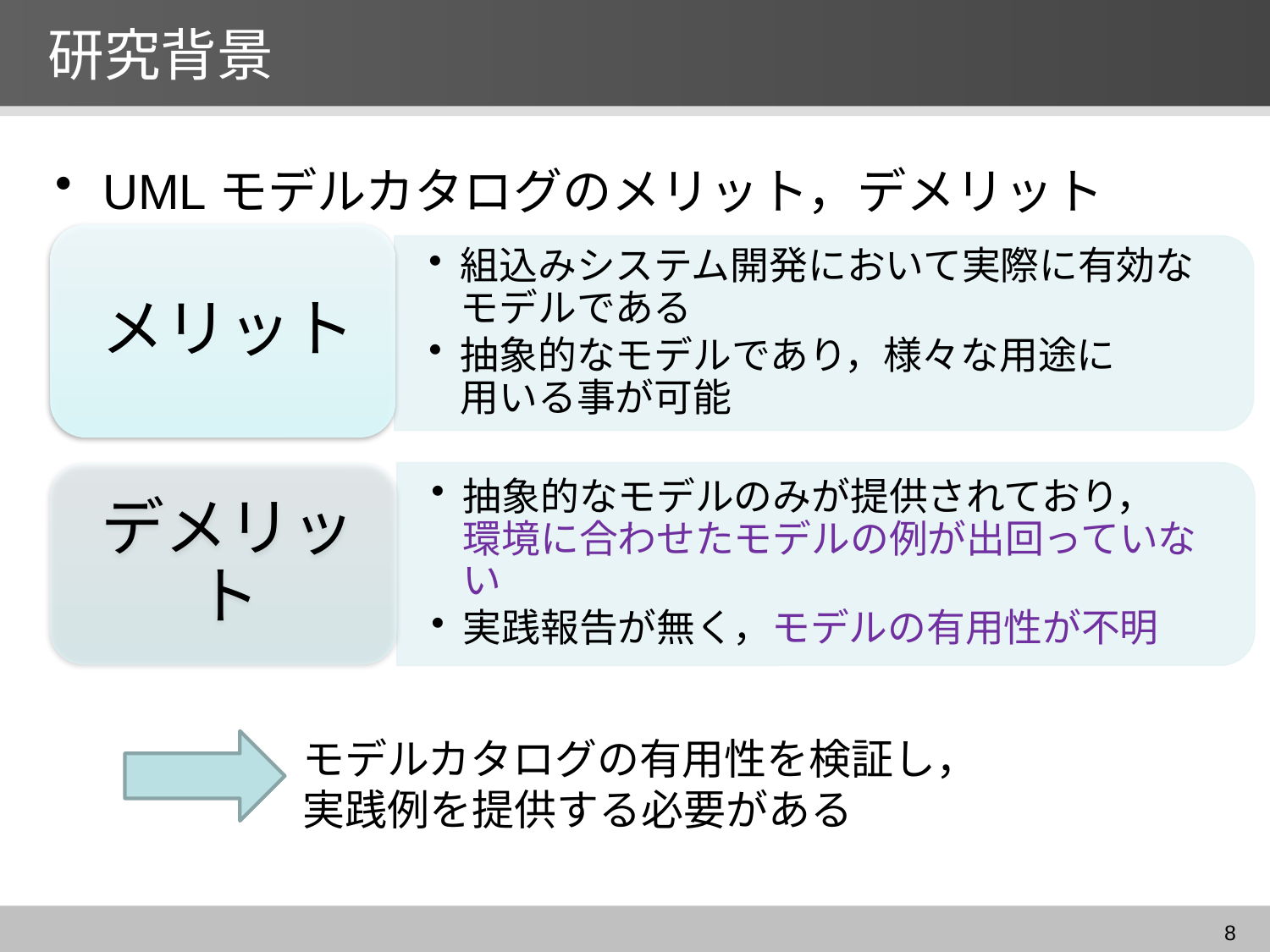

# 研究背景
UMLモデルカタログのメリット，デメリット

組込みシステム開発において実際に有効な
モデルである
抽象的なモデルであり，様々な用途に
用いる事が可能
メリット
抽象的なモデルのみが提供されており，
環境に合わせたモデルの例が出回っていない
実践報告が無く，モデルの有用性が不明
デメリット
モデルカタログの有用性を検証し，
実践例を提供する必要がある

8